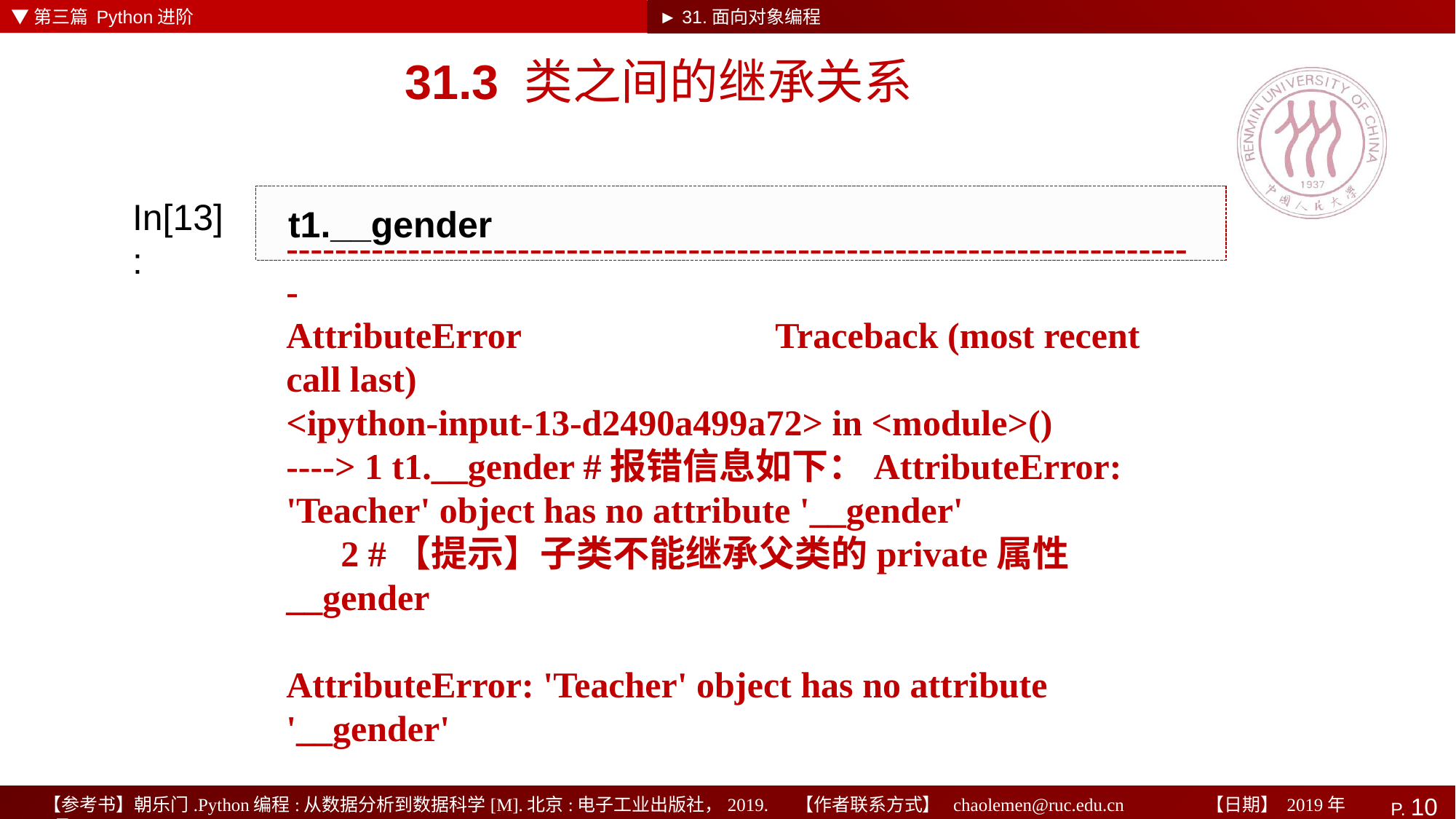

▼第三篇 Python进阶
► 31.面向对象编程
# 31.3 类之间的继承关系
t1.__gender
In[13]:

---------------------------------------------------------------------------
AttributeError                            Traceback (most recent call last)
<ipython-input-13-d2490a499a72> in <module>()
----> 1 t1.__gender #报错信息如下：AttributeError: 'Teacher' object has no attribute '__gender'
      2 #【提示】子类不能继承父类的private属性__gender

AttributeError: 'Teacher' object has no attribute '__gender'